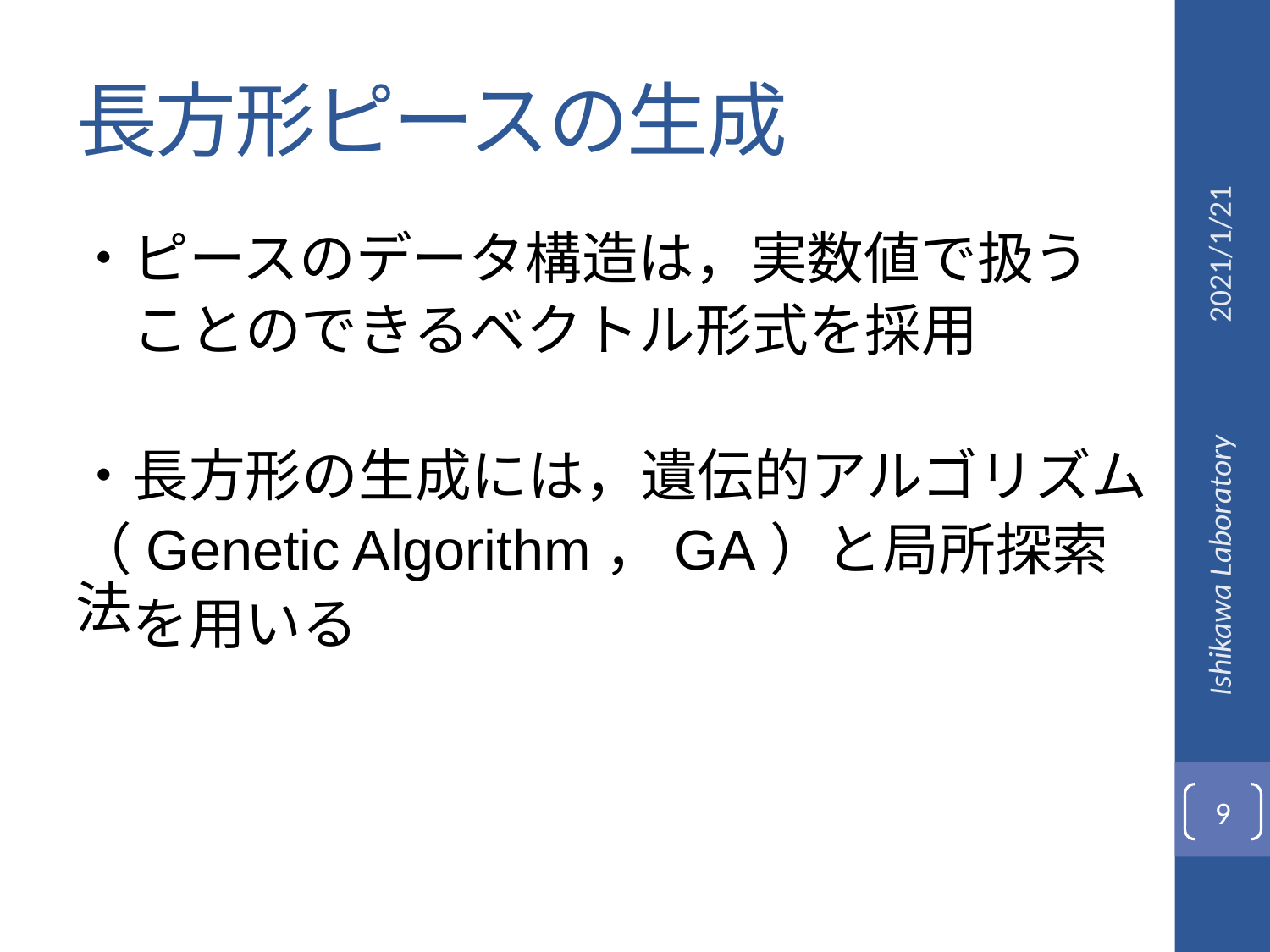

# 長方形ピースの生成
・ピースのデータ構造は，実数値で扱う
　ことのできるベクトル形式を採用
2021/1/21
・長方形の生成には，遺伝的アルゴリズム
（Genetic Algorithm，GA）と局所探索法
Ishikawa Laboratory
　を用いる
9